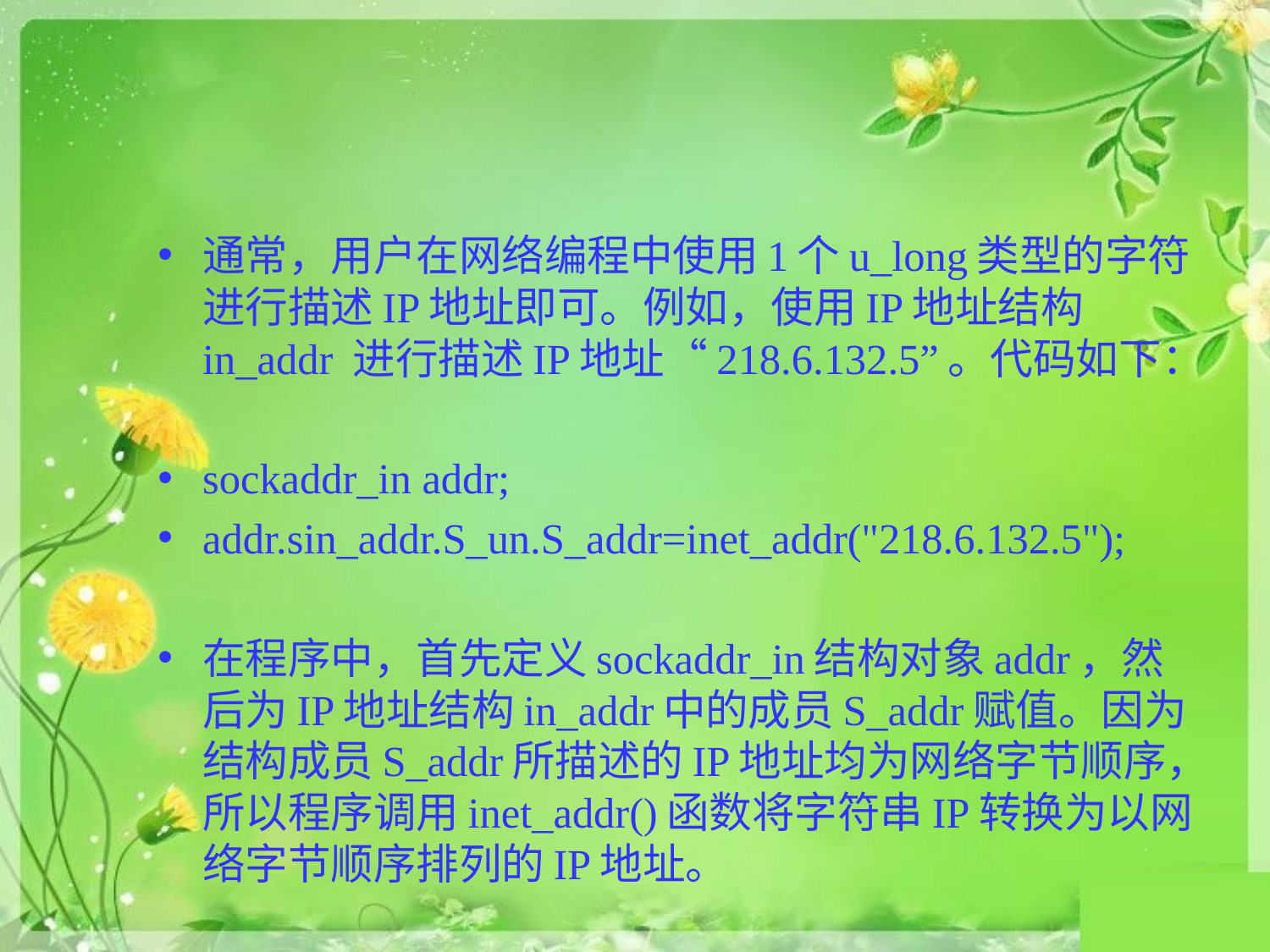

#
通常，用户在网络编程中使用1个u_long类型的字符进行描述IP地址即可。例如，使用IP地址结构in_addr 进行描述IP地址“218.6.132.5”。代码如下：

sockaddr_in addr;
addr.sin_addr.S_un.S_addr=inet_addr("218.6.132.5");

在程序中，首先定义sockaddr_in结构对象addr，然后为IP地址结构in_addr中的成员S_addr赋值。因为结构成员S_addr所描述的IP地址均为网络字节顺序，所以程序调用inet_addr()函数将字符串IP转换为以网络字节顺序排列的IP地址。